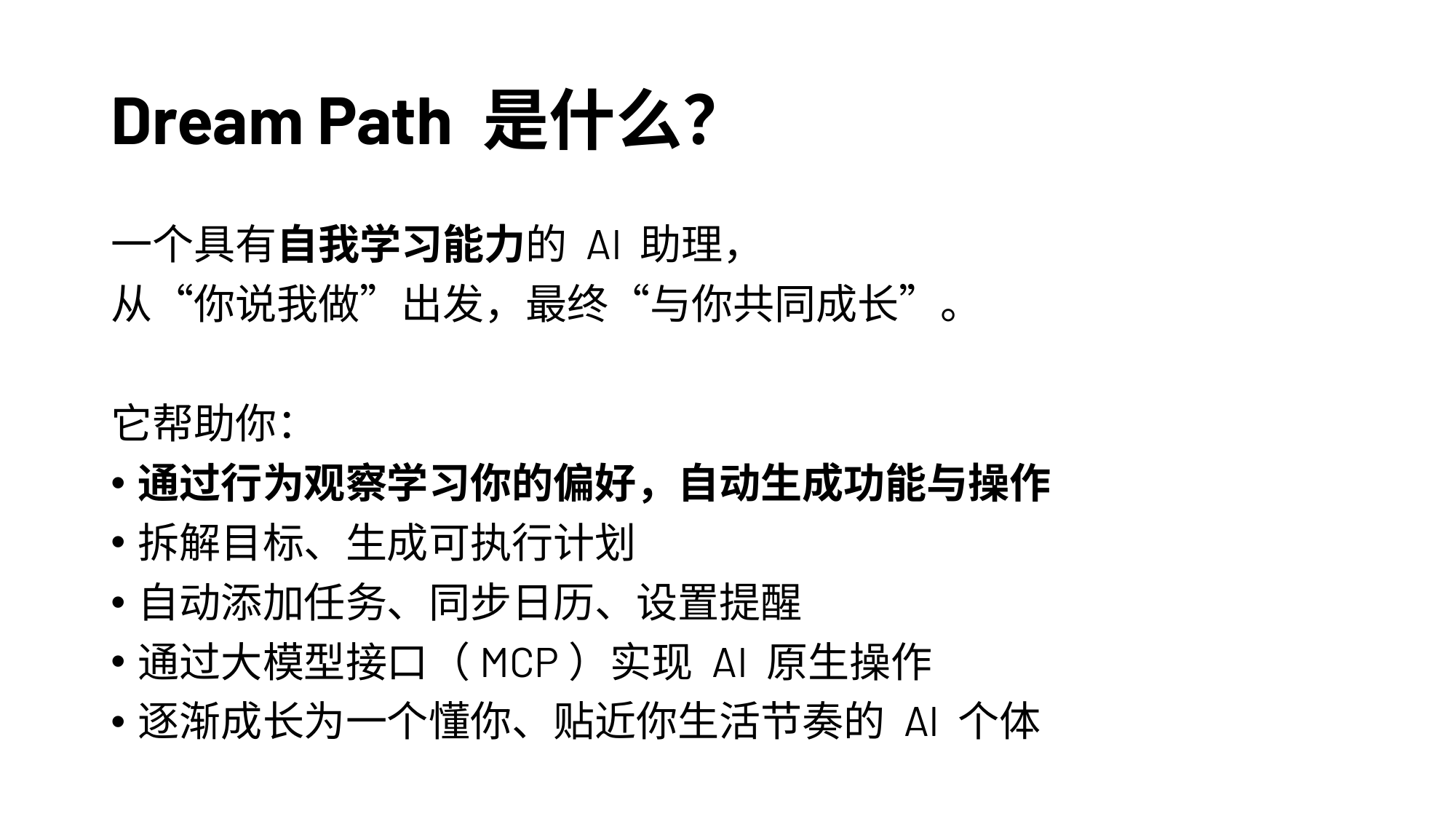

# Dream Path 是什么？
一个具有自我学习能力的 AI 助理，
从“你说我做”出发，最终“与你共同成长”。

它帮助你：
通过行为观察学习你的偏好，自动生成功能与操作
拆解目标、生成可执行计划
自动添加任务、同步日历、设置提醒
通过大模型接口（MCP）实现 AI 原生操作
逐渐成长为一个懂你、贴近你生活节奏的 AI 个体